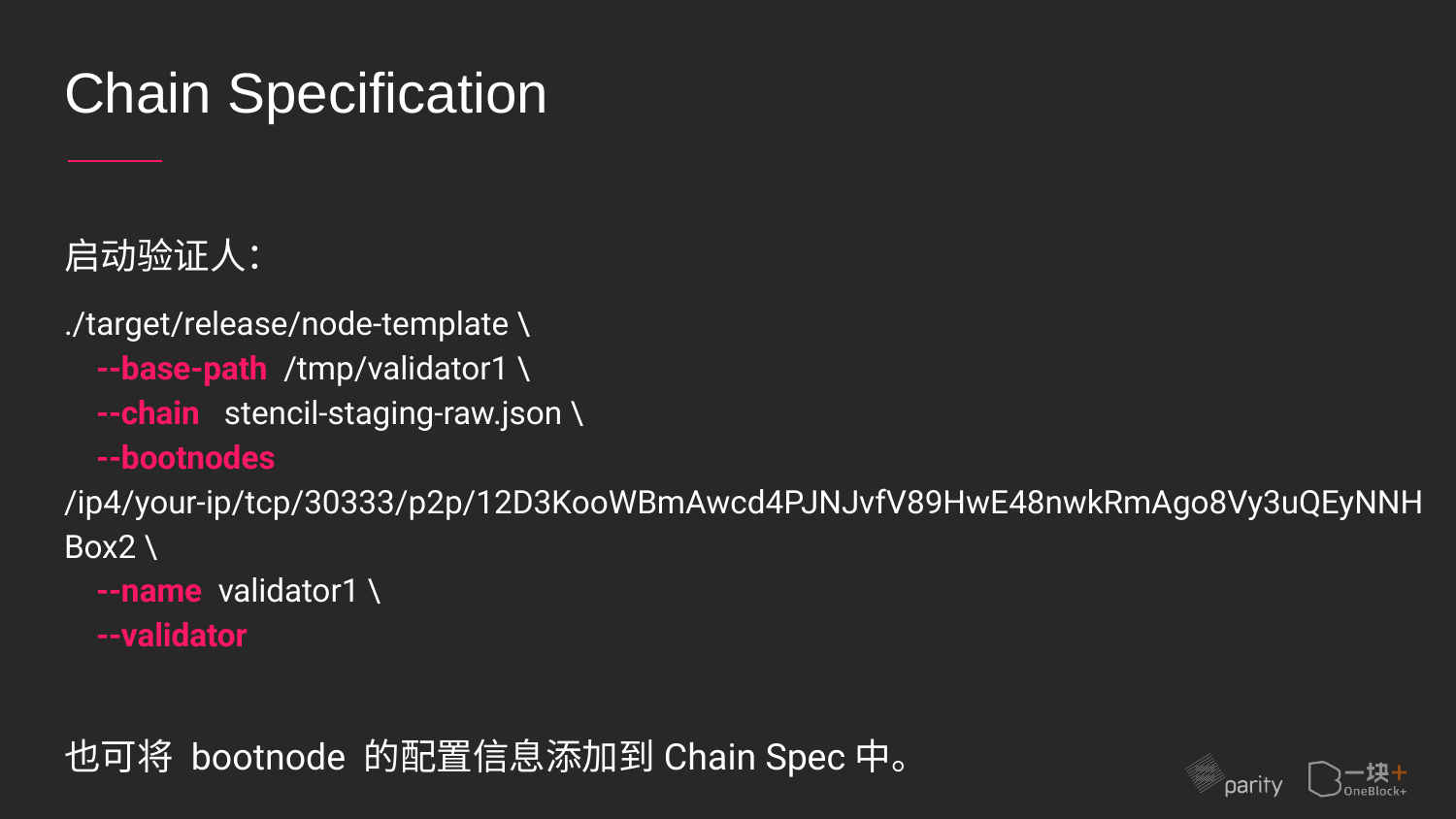

# Chain Specification
启动验证人：
./target/release/node-template \
    --base-path  /tmp/validator1 \
    --chain   stencil-staging-raw.json \
    --bootnodes  /ip4/your-ip/tcp/30333/p2p/12D3KooWBmAwcd4PJNJvfV89HwE48nwkRmAgo8Vy3uQEyNNHBox2 \
    --name  validator1 \
    --validator

也可将 bootnode 的配置信息添加到Chain Spec中。